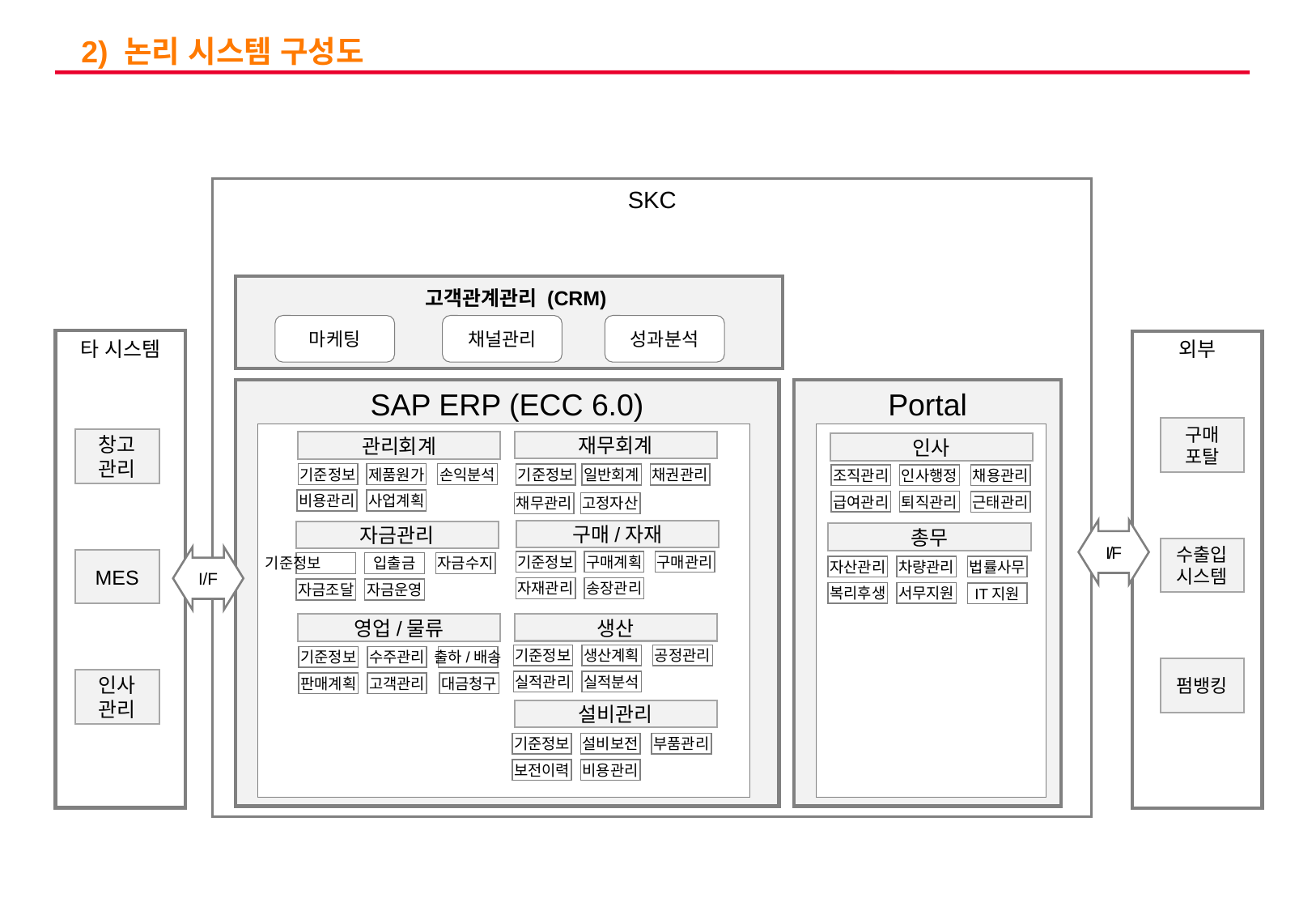

# 2) 논리 시스템 구성도
SKC
고객관계관리 (CRM)

마케팅
채널관리
성과분석
타 시스템

외부

SAP ERP (ECC 6.0)
Portal
구매
포탈

창고
관리
관리회계
재무회계
기준정보
제품원가
손익분석
기준정보
일반회계
채권관리
비용관리
사업계획
채무관리
고정자산
자금관리
기준정보
입출금
자금수지
자금조달
자금운영
인사
조직관리
인사행정
채용관리
급여관리
퇴직관리
근태관리
I/F
구매/자재
기준정보
구매계획
구매관리
자재관리
송장관리
총무
자산관리
차량관리
법률사무
복리후생
서무지원
IT지원
수출입
시스템
I/F
MES
영업/물류
생산
기준정보
생산계획
공정관리
기준정보
수주관리
출하/배송
실적관리
실적분석
대금청구
판매계획
고객관리
설비관리
기준정보
설비보전
부품관리
보전이력
비용관리
펌뱅킹
인사
관리